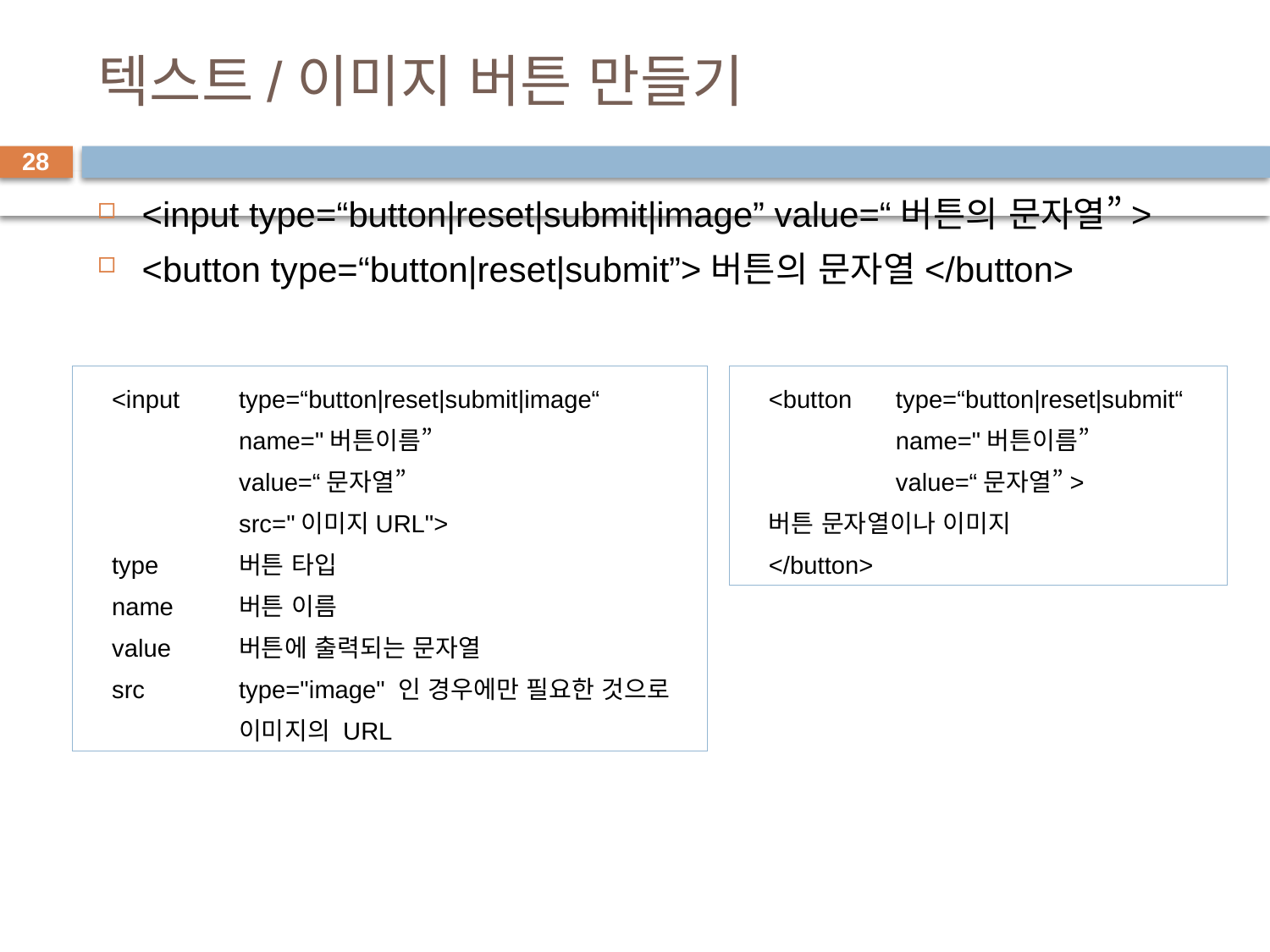

# 텍스트/이미지 버튼 만들기
28
<input type=“button|reset|submit|image” value=“버튼의 문자열”>
<button type=“button|reset|submit”>버튼의 문자열</button>

<input	type=“button|reset|submit|image“
	name="버튼이름”
	value=“문자열”
	src="이미지URL">
type	버튼 타입
name	버튼 이름
value	버튼에 출력되는 문자열
src	type="image" 인 경우에만 필요한 것으로
	이미지의 URL
<button	type=“button|reset|submit“
	name="버튼이름”
	value=“문자열”>
버튼 문자열이나 이미지
</button>